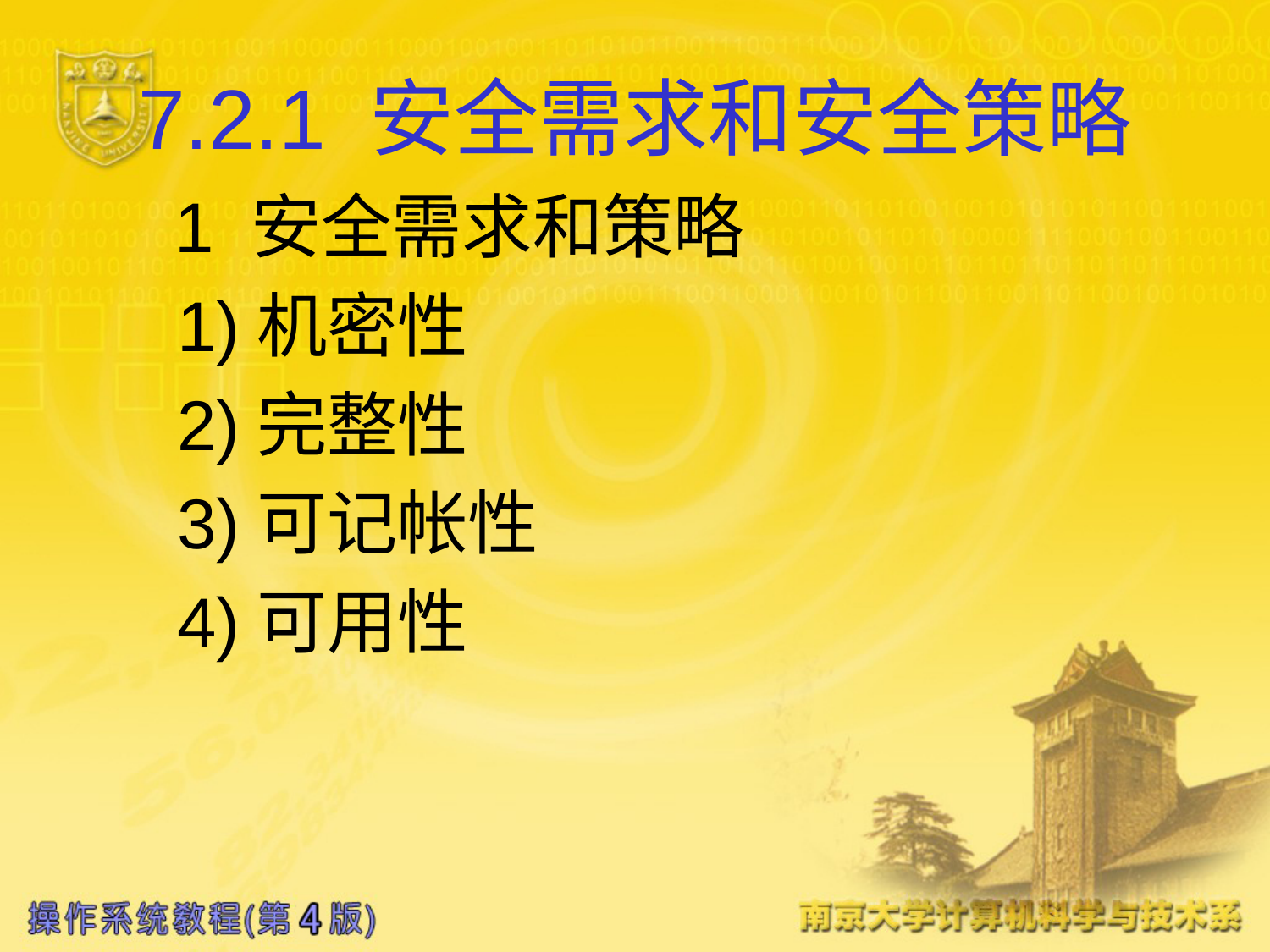

# 7.2.1 安全需求和安全策略
    1 安全需求和策略
   1)机密性
   2)完整性
   3)可记帐性
   4)可用性